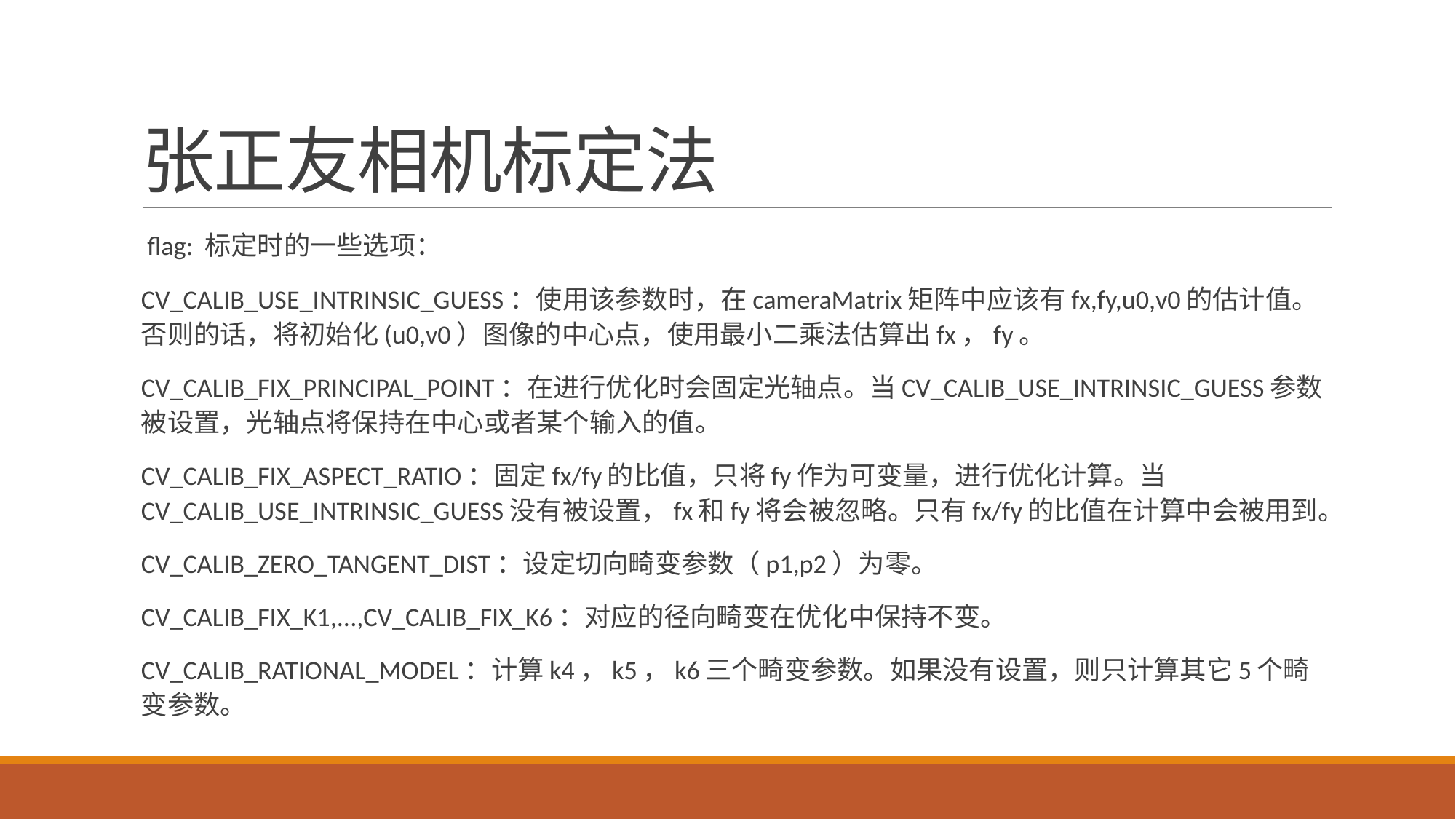

# 张正友相机标定法
 flag: 标定时的一些选项：
CV_CALIB_USE_INTRINSIC_GUESS：使用该参数时，在cameraMatrix矩阵中应该有fx,fy,u0,v0的估计值。否则的话，将初始化(u0,v0）图像的中心点，使用最小二乘法估算出fx，fy。
CV_CALIB_FIX_PRINCIPAL_POINT：在进行优化时会固定光轴点。当CV_CALIB_USE_INTRINSIC_GUESS参数被设置，光轴点将保持在中心或者某个输入的值。
CV_CALIB_FIX_ASPECT_RATIO：固定fx/fy的比值，只将fy作为可变量，进行优化计算。当CV_CALIB_USE_INTRINSIC_GUESS没有被设置，fx和fy将会被忽略。只有fx/fy的比值在计算中会被用到。
CV_CALIB_ZERO_TANGENT_DIST：设定切向畸变参数（p1,p2）为零。
CV_CALIB_FIX_K1,...,CV_CALIB_FIX_K6：对应的径向畸变在优化中保持不变。
CV_CALIB_RATIONAL_MODEL：计算k4，k5，k6三个畸变参数。如果没有设置，则只计算其它5个畸变参数。